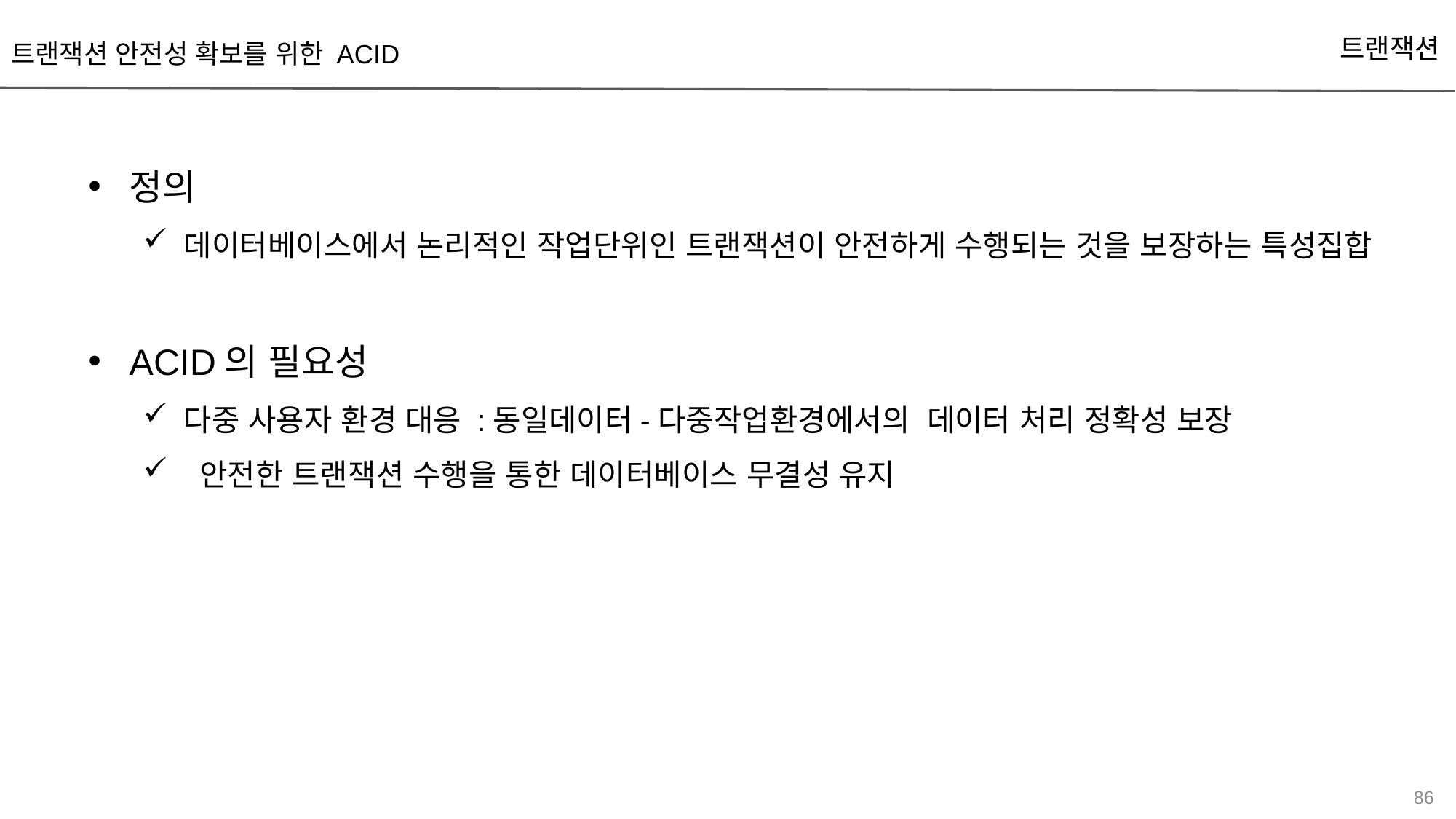

트랜잭션 안전성 확보를 위한 ACID
트랜잭션
정의
데이터베이스에서 논리적인 작업단위인 트랜잭션이 안전하게 수행되는 것을 보장하는 특성집합

ACID의 필요성
다중 사용자 환경 대응 :동일데이터-다중작업환경에서의  데이터 처리 정확성 보장
 안전한 트랜잭션 수행을 통한 데이터베이스 무결성 유지

86